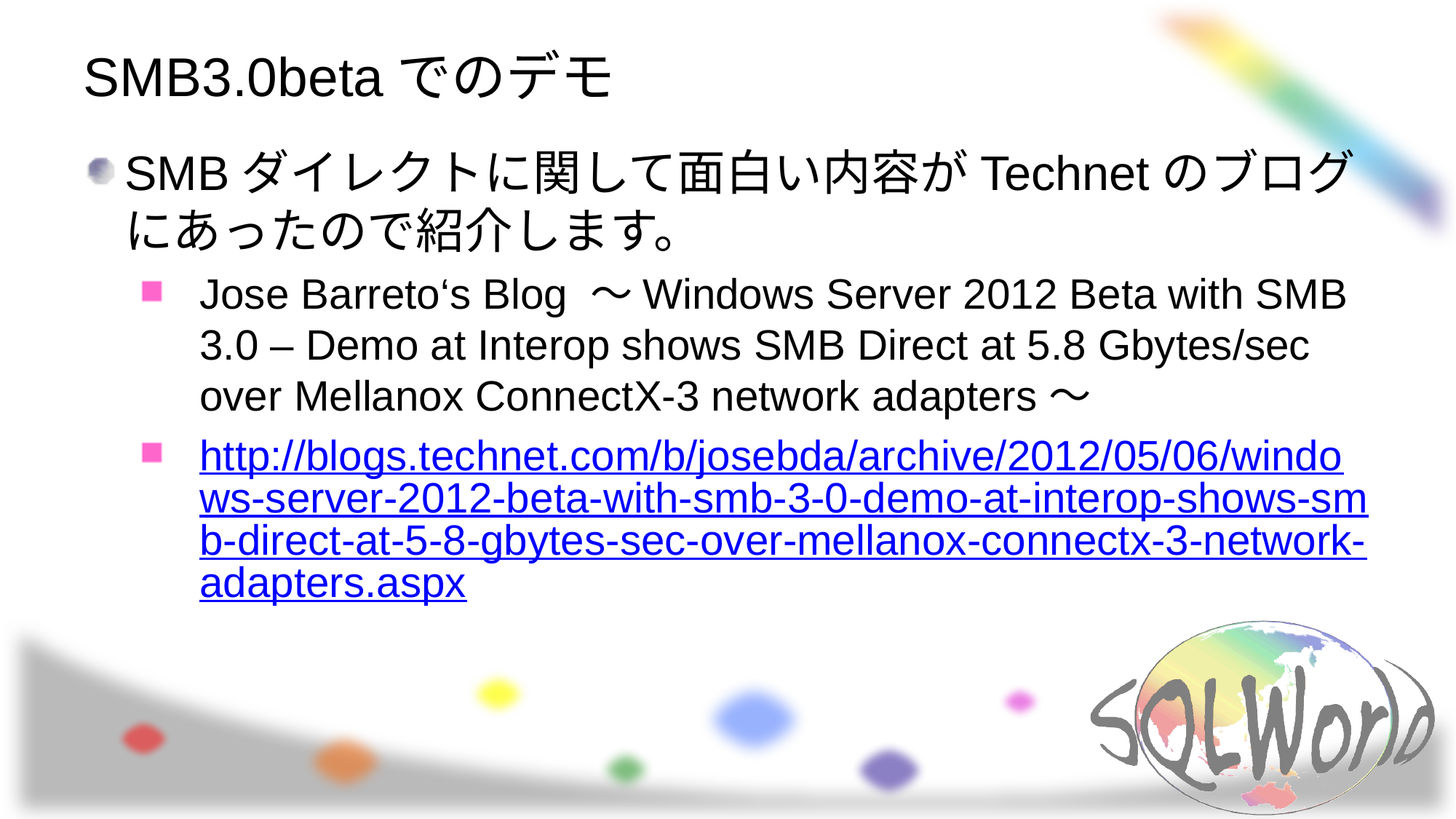

# SMB3.0betaでのデモ
SMBダイレクトに関して面白い内容がTechnetのブログにあったので紹介します。
Jose Barreto‘s Blog ～Windows Server 2012 Beta with SMB 3.0 – Demo at Interop shows SMB Direct at 5.8 Gbytes/sec over Mellanox ConnectX-3 network adapters～
http://blogs.technet.com/b/josebda/archive/2012/05/06/windows-server-2012-beta-with-smb-3-0-demo-at-interop-shows-smb-direct-at-5-8-gbytes-sec-over-mellanox-connectx-3-network-adapters.aspx